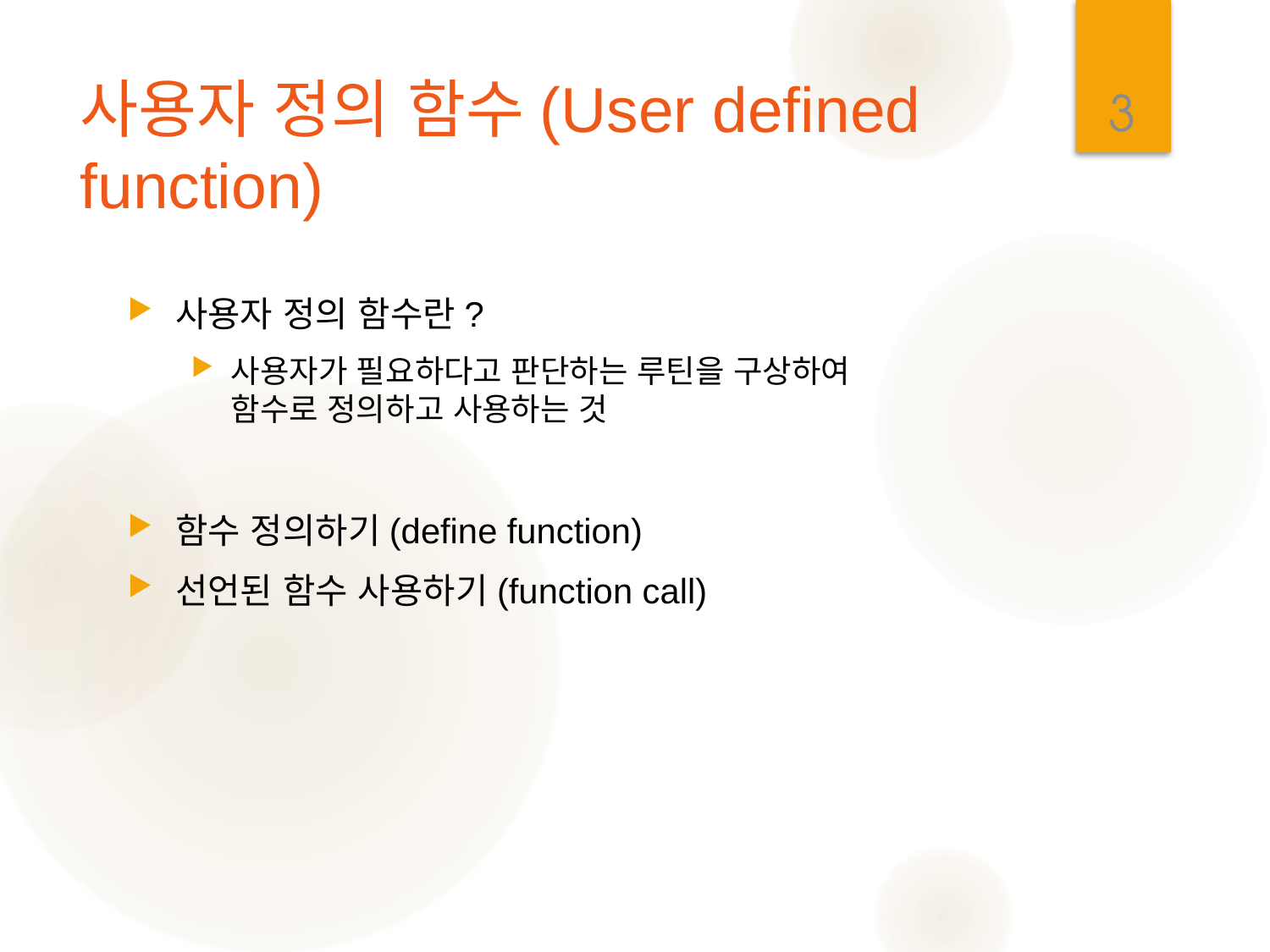

3
# 사용자 정의 함수(User defined function)
사용자 정의 함수란?
사용자가 필요하다고 판단하는 루틴을 구상하여
함수로 정의하고 사용하는 것

함수 정의하기(define function)
선언된 함수 사용하기(function call)